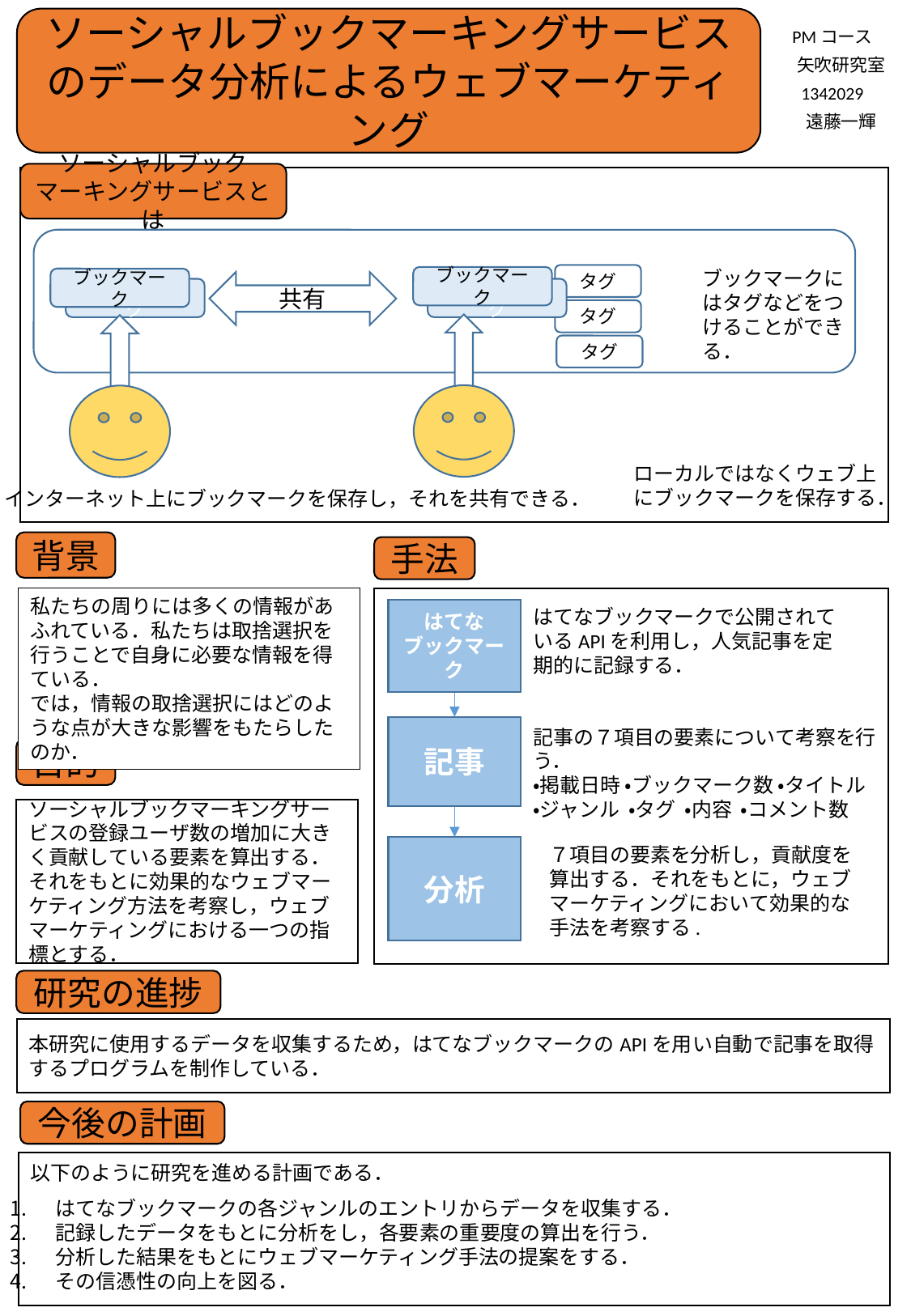

ソーシャルブックマーキングサービスのデータ分析によるウェブマーケティング
PMコース
　矢吹研究室
　1342029
　遠藤一輝
ソーシャルブック
マーキングサービスとは

インターネット
ブックマークにはタグなどをつけることができる．
タグ
ブックマーク
ブックマーク
共有
ブックマーク
ブックマーク
タグ

タグ

ローカルではなくウェブ上にブックマークを保存する．
インターネット上にブックマークを保存し，それを共有できる．
背景
手法
私たちの周りには多くの情報があふれている．私たちは取捨選択を行うことで自身に必要な情報を得ている．
では，情報の取捨選択にはどのような点が大きな影響をもたらしたのか．

はてなブックマークで公開されているAPIを利用し，人気記事を定期的に記録する．
はてな
ブックマーク
記事
記事の７項目の要素について考察を行う．
・掲載日時 ・ブックマーク数 ・タイトル
・ジャンル  ・タグ  ・内容  ・コメント数
目的
ソーシャルブックマーキングサービスの登録ユーザ数の増加に大きく貢献している要素を算出する．
それをもとに効果的なウェブマーケティング方法を考察し，ウェブマーケティングにおける一つの指標とする．
７項目の要素を分析し，貢献度を算出する．それをもとに，ウェブマーケティングにおいて効果的な手法を考察する.
分析
研究の進捗
本研究に使用するデータを収集するため，はてなブックマークのAPIを用い自動で記事を取得するプログラムを制作している．
今後の計画

以下のように研究を進める計画である．
はてなブックマークの各ジャンルのエントリからデータを収集する．
記録したデータをもとに分析をし，各要素の重要度の算出を行う．
分析した結果をもとにウェブマーケティング手法の提案をする．
その信憑性の向上を図る．